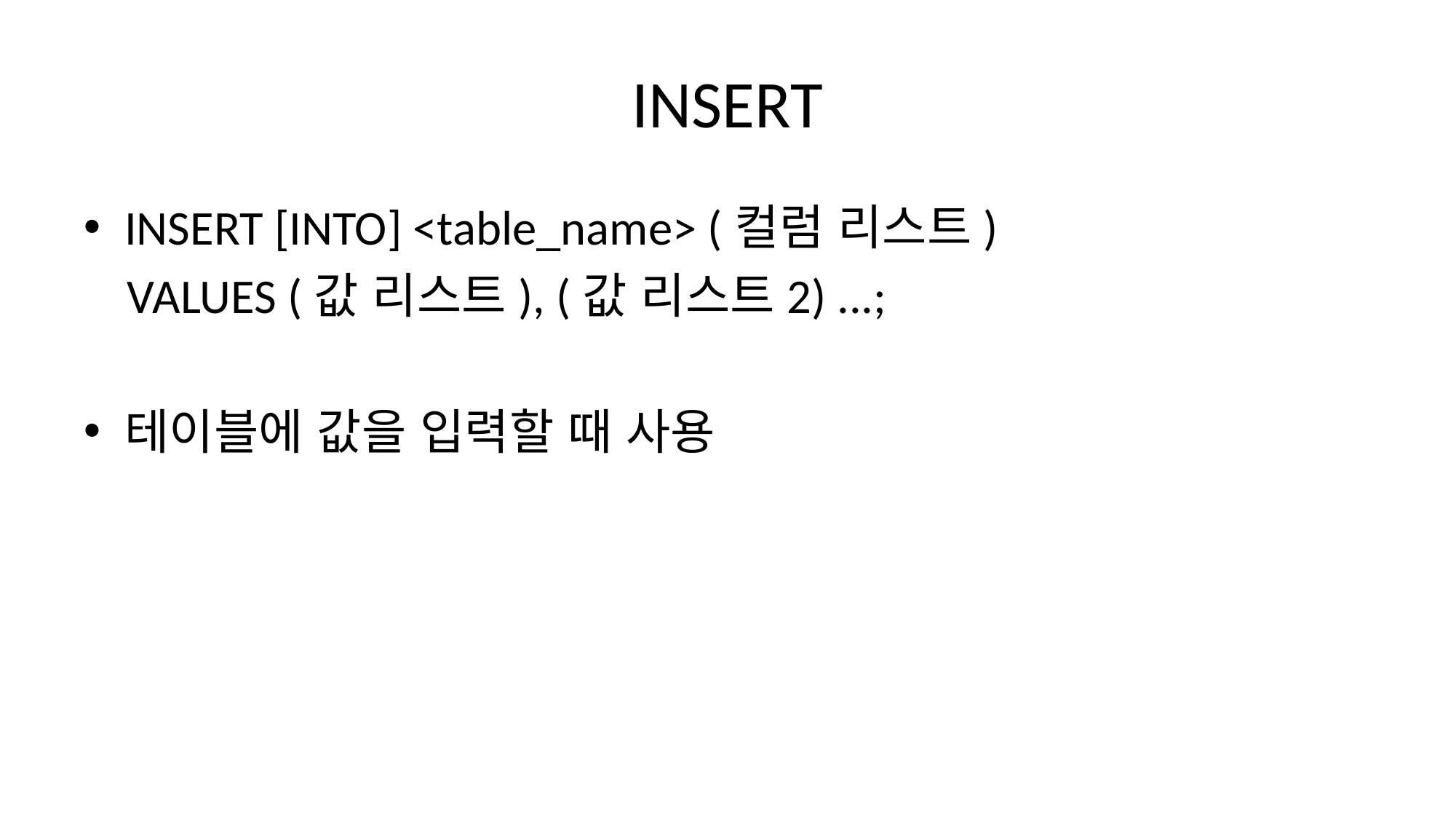

# INSERT
INSERT [INTO] <table_name> (컬럼 리스트)
    VALUES (값 리스트), (값 리스트2) ...;

테이블에 값을 입력할 때 사용